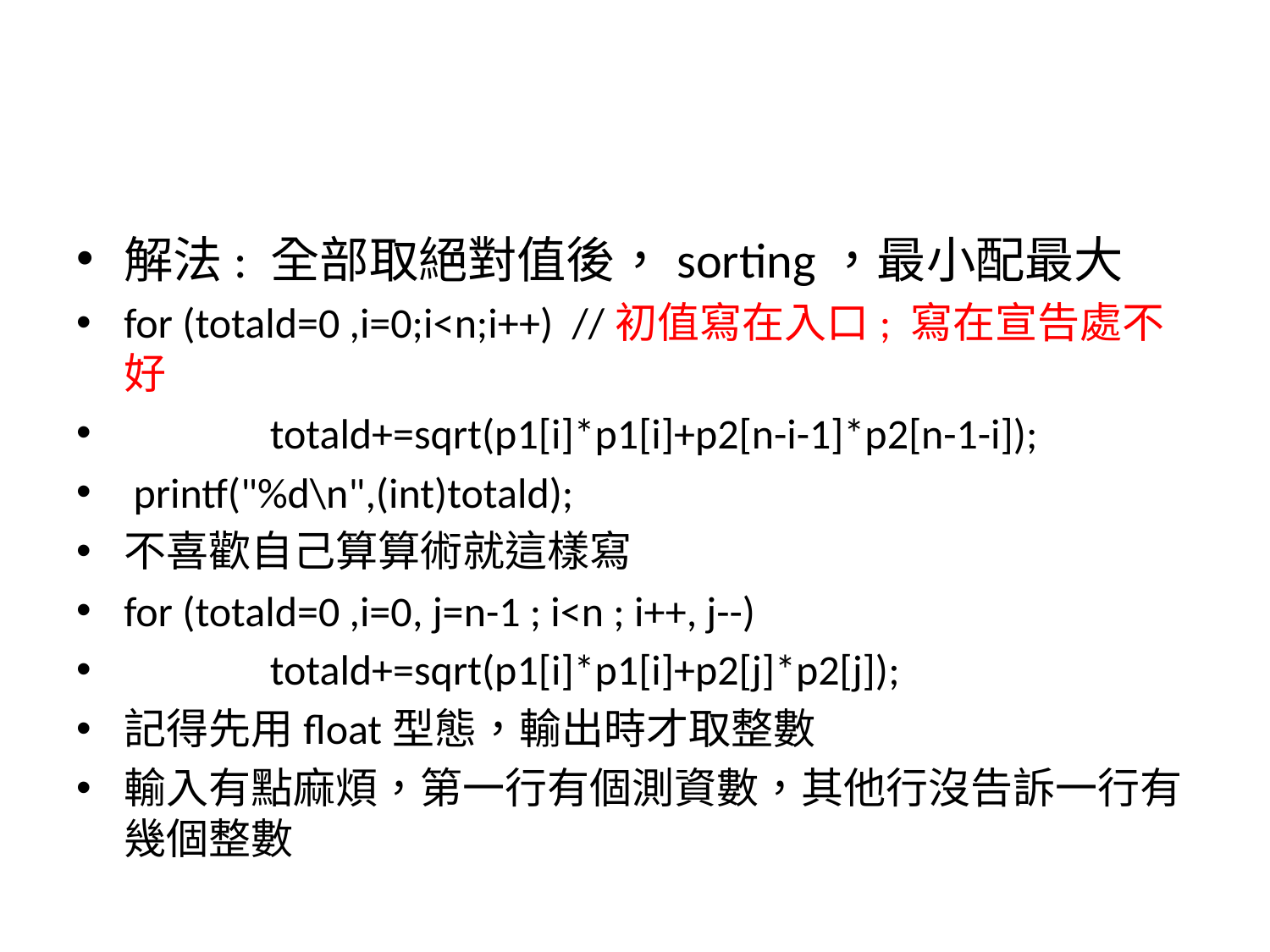

#
解法: 全部取絕對值後，sorting，最小配最大
for (totald=0 ,i=0;i<n;i++)  //初值寫在入口; 寫在宣告處不好
	  totald+=sqrt(p1[i]*p1[i]+p2[n-i-1]*p2[n-1-i]);
 printf("%d\n",(int)totald);
不喜歡自己算算術就這樣寫
for (totald=0 ,i=0, j=n-1 ; i<n ; i++, j--)
	  totald+=sqrt(p1[i]*p1[i]+p2[j]*p2[j]);
記得先用float型態，輸出時才取整數
輸入有點麻煩，第一行有個測資數，其他行沒告訴一行有幾個整數